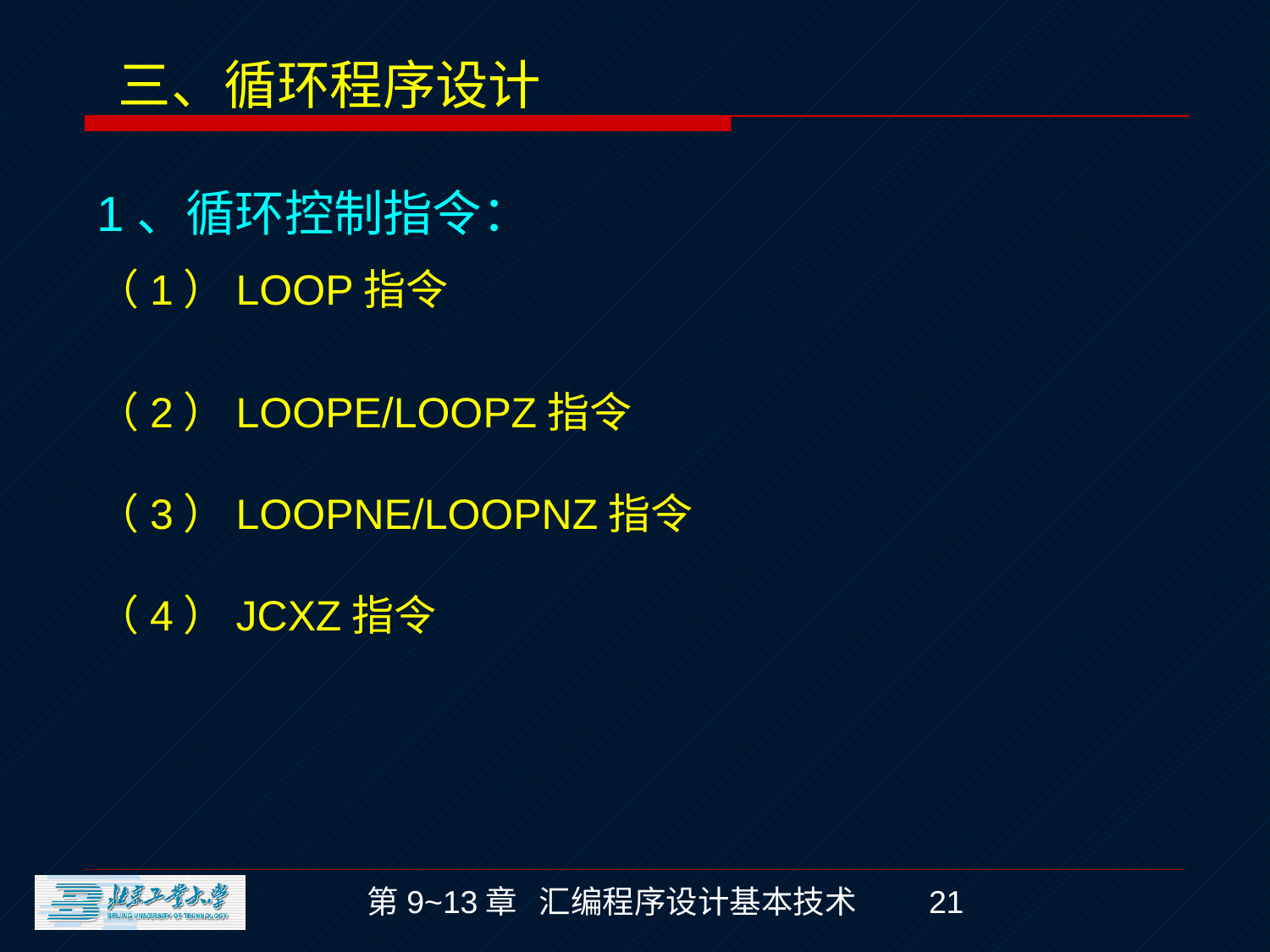

# 三、循环程序设计
1、循环控制指令：
（1）LOOP指令
（2）LOOPE/LOOPZ指令
（3）LOOPNE/LOOPNZ指令
（4）JCXZ指令